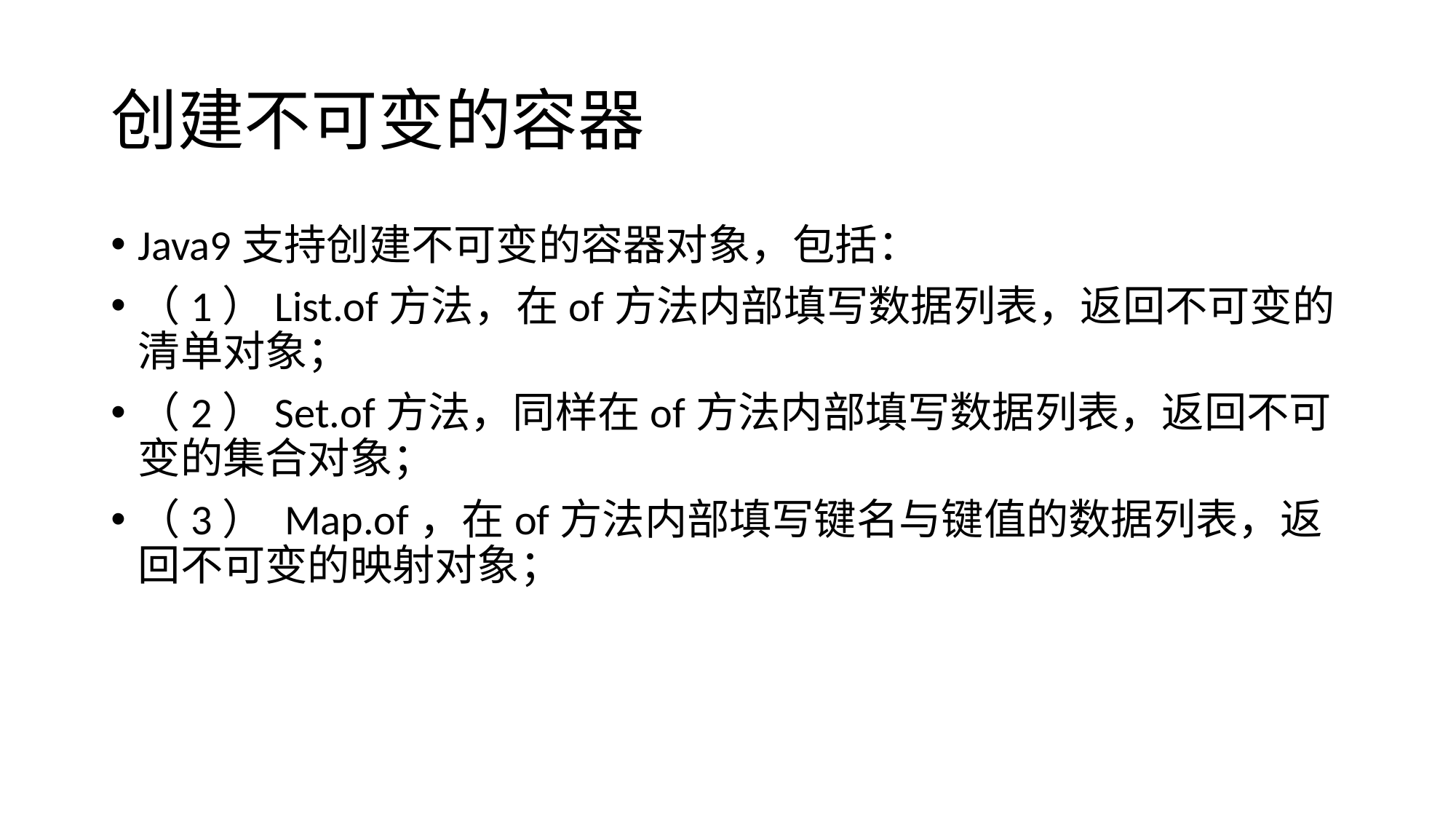

# 创建不可变的容器
Java9支持创建不可变的容器对象，包括：
（1）List.of方法，在of方法内部填写数据列表，返回不可变的清单对象；
（2）Set.of方法，同样在of方法内部填写数据列表，返回不可变的集合对象；
（3） Map.of，在of方法内部填写键名与键值的数据列表，返回不可变的映射对象；